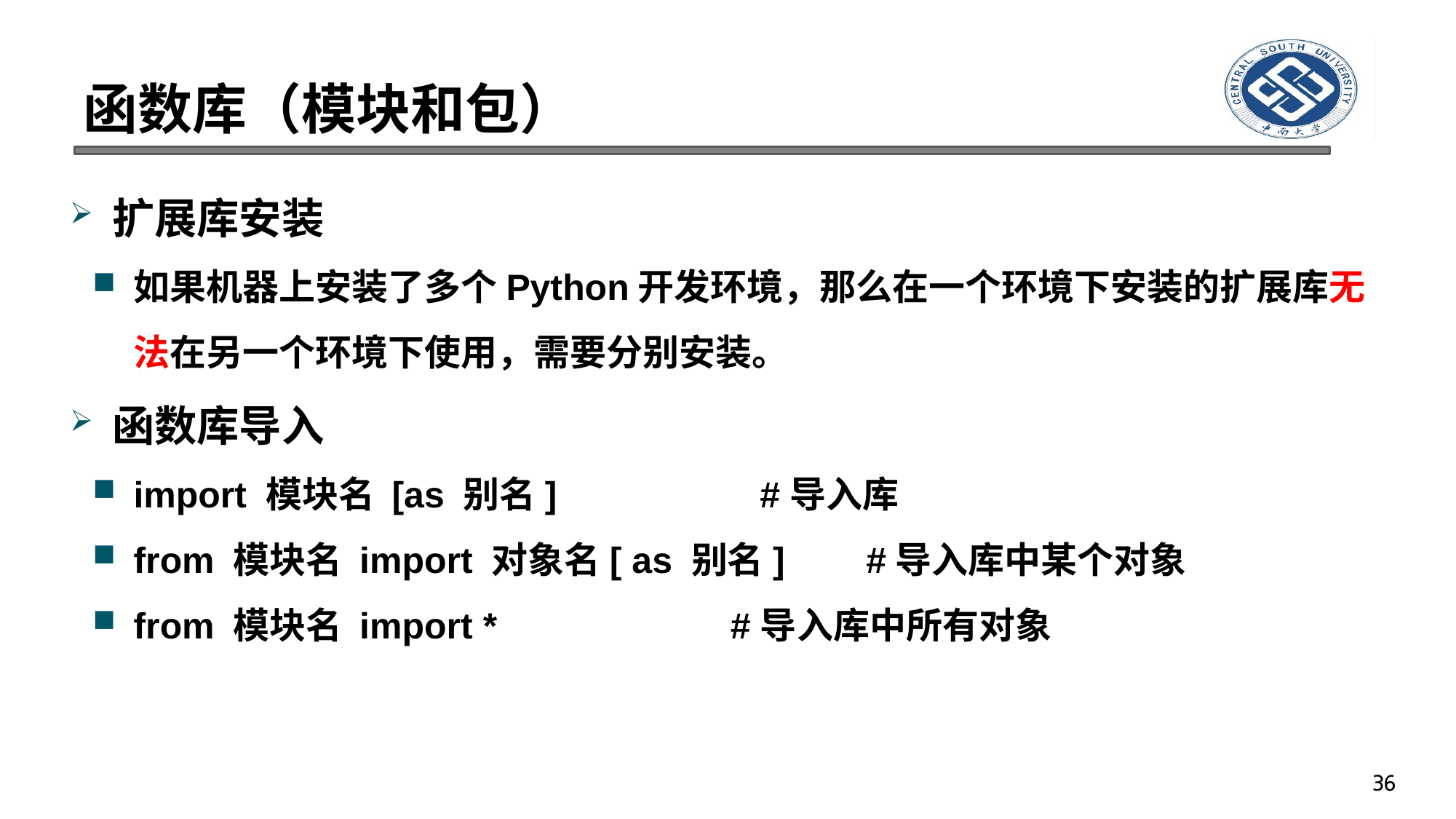

# 函数库（模块和包）
扩展库安装
如果机器上安装了多个Python开发环境，那么在一个环境下安装的扩展库无法在另一个环境下使用，需要分别安装。
函数库导入
import 模块名 [as 别名]                    #导入库
from 模块名 import 对象名[ as 别名]        #导入库中某个对象
from 模块名 import *                       #导入库中所有对象

36